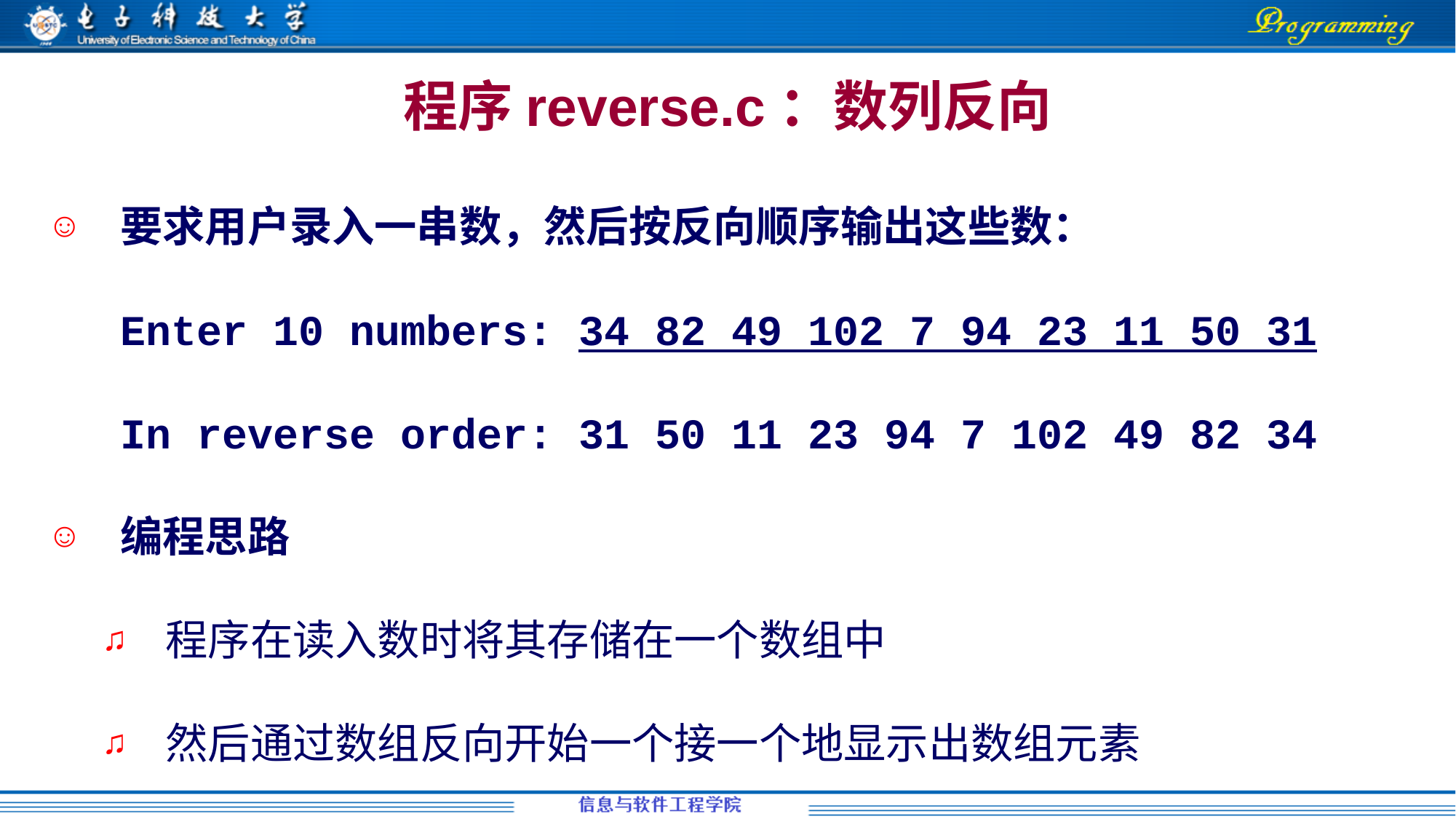

程序reverse.c：数列反向
要求用户录入一串数，然后按反向顺序输出这些数：
	Enter 10 numbers: 34 82 49 102 7 94 23 11 50 31
	In reverse order: 31 50 11 23 94 7 102 49 82 34
编程思路
程序在读入数时将其存储在一个数组中
然后通过数组反向开始一个接一个地显示出数组元素